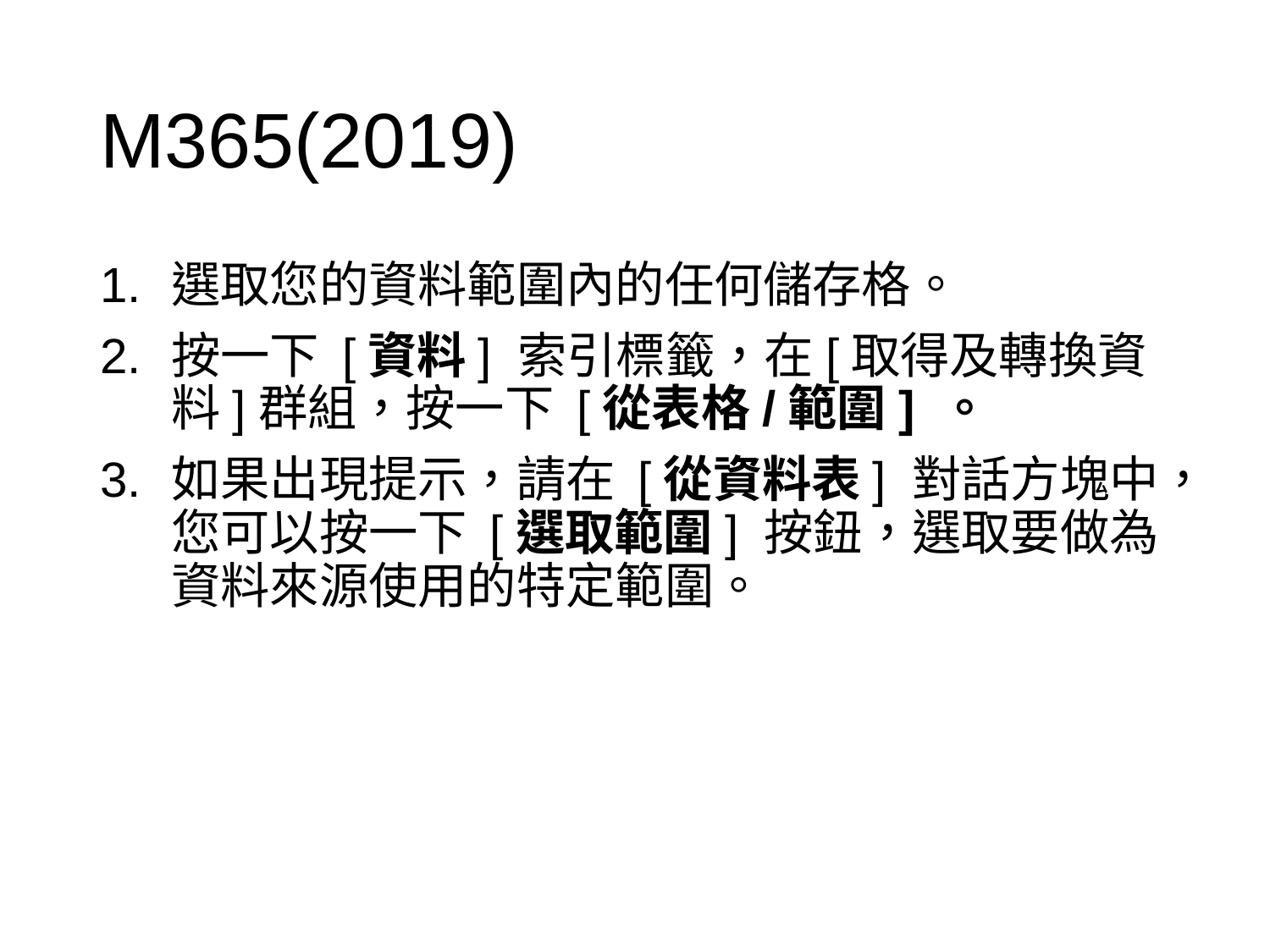

# M365(2019)
選取您的資料範圍內的任何儲存格。
按一下 [資料] 索引標籤，在[取得及轉換資料]群組，按一下 [從表格/範圍] 。
如果出現提示，請在 [從資料表] 對話方塊中，您可以按一下 [選取範圍] 按鈕，選取要做為資料來源使用的特定範圍。